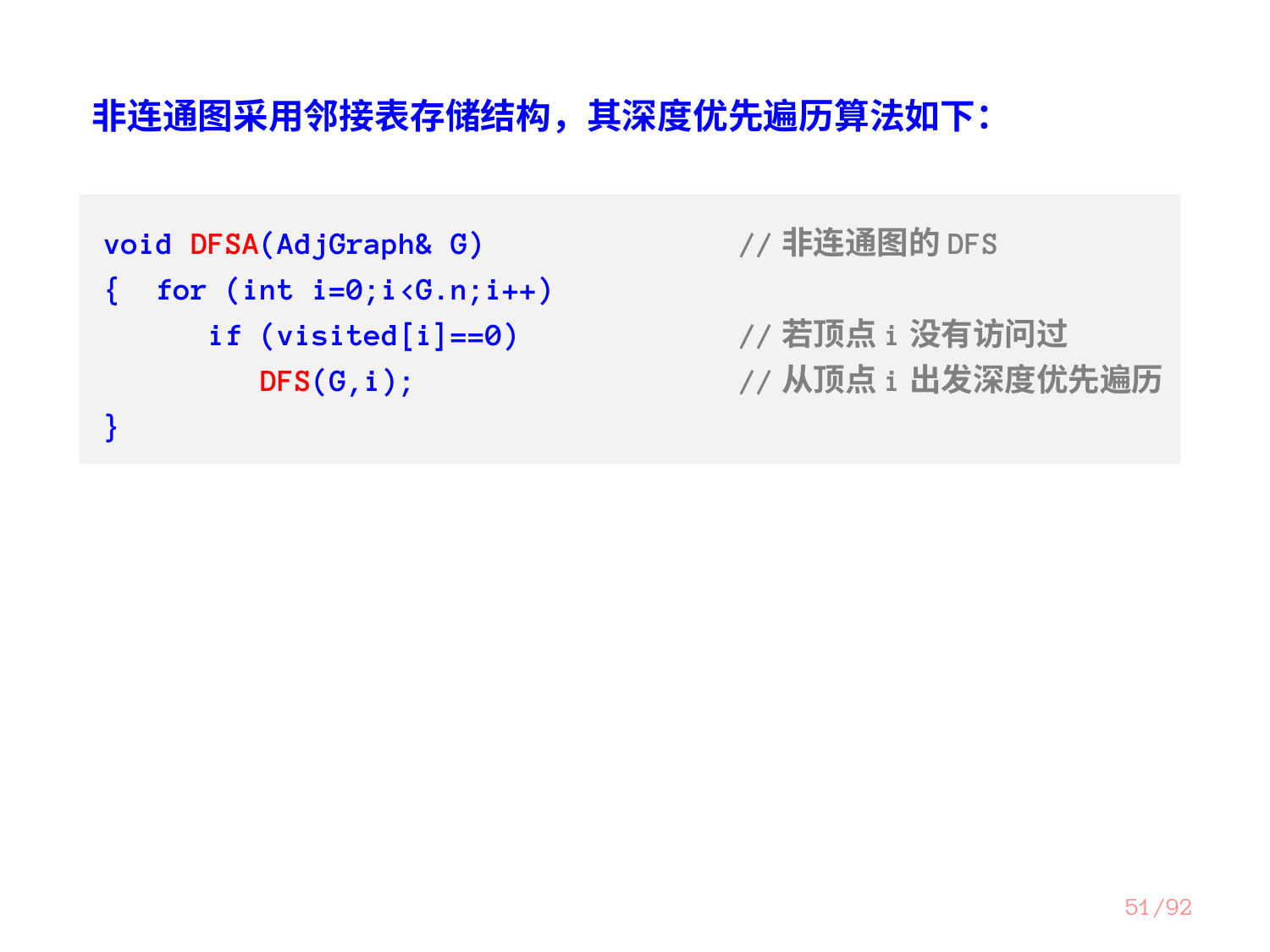

非连通图采用邻接表存储结构，其深度优先遍历算法如下：
void DFSA(AdjGraph& G)		//非连通图的DFS
{  for (int i=0;i<G.n;i++)
      if (visited[i]==0)		//若顶点i没有访问过
         DFS(G,i);			//从顶点i出发深度优先遍历
}
51/92